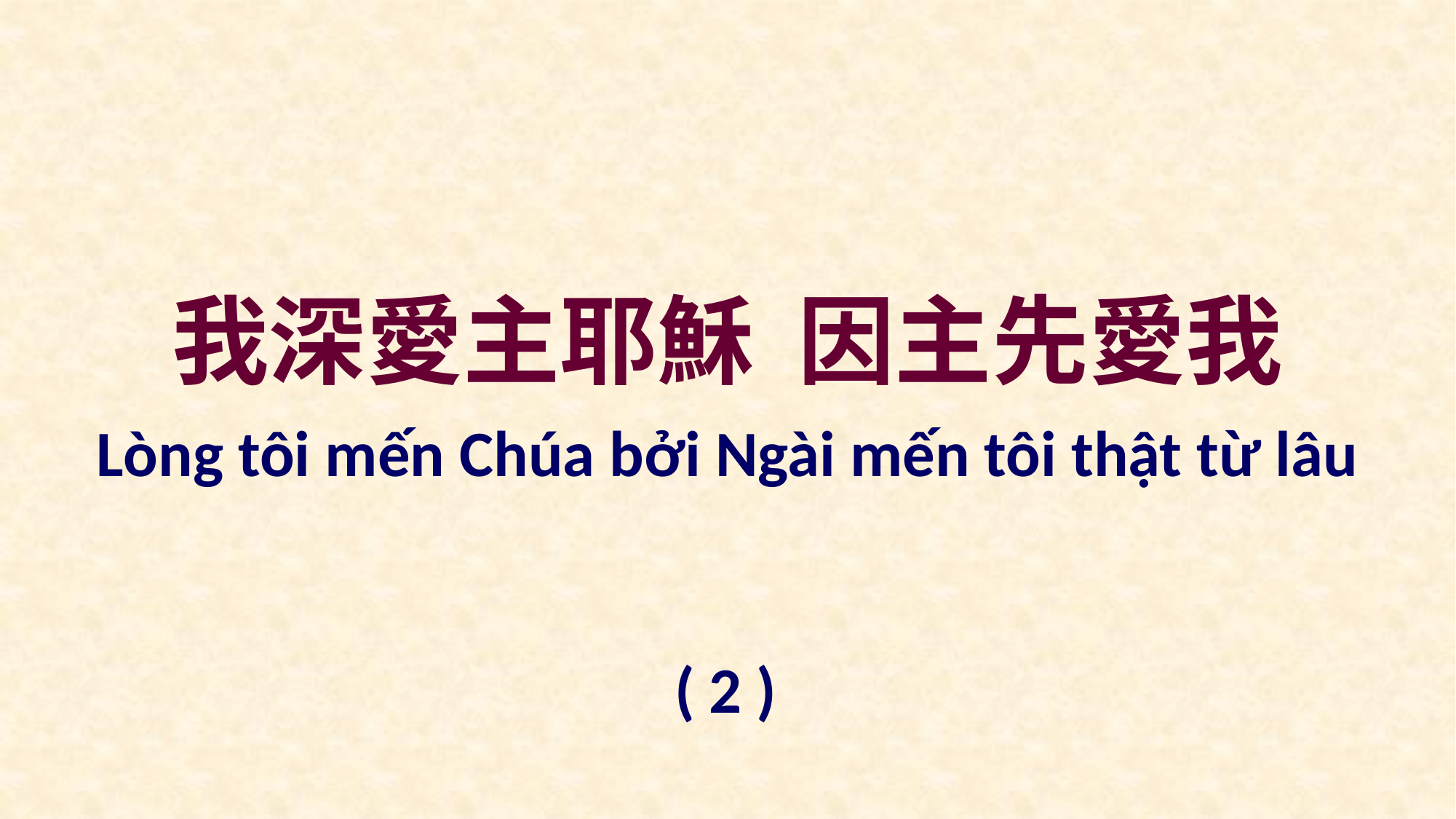

我深愛主耶穌  因主先愛我
Lòng tôi mến Chúa bởi Ngài mến tôi thật từ lâu
( 2 )